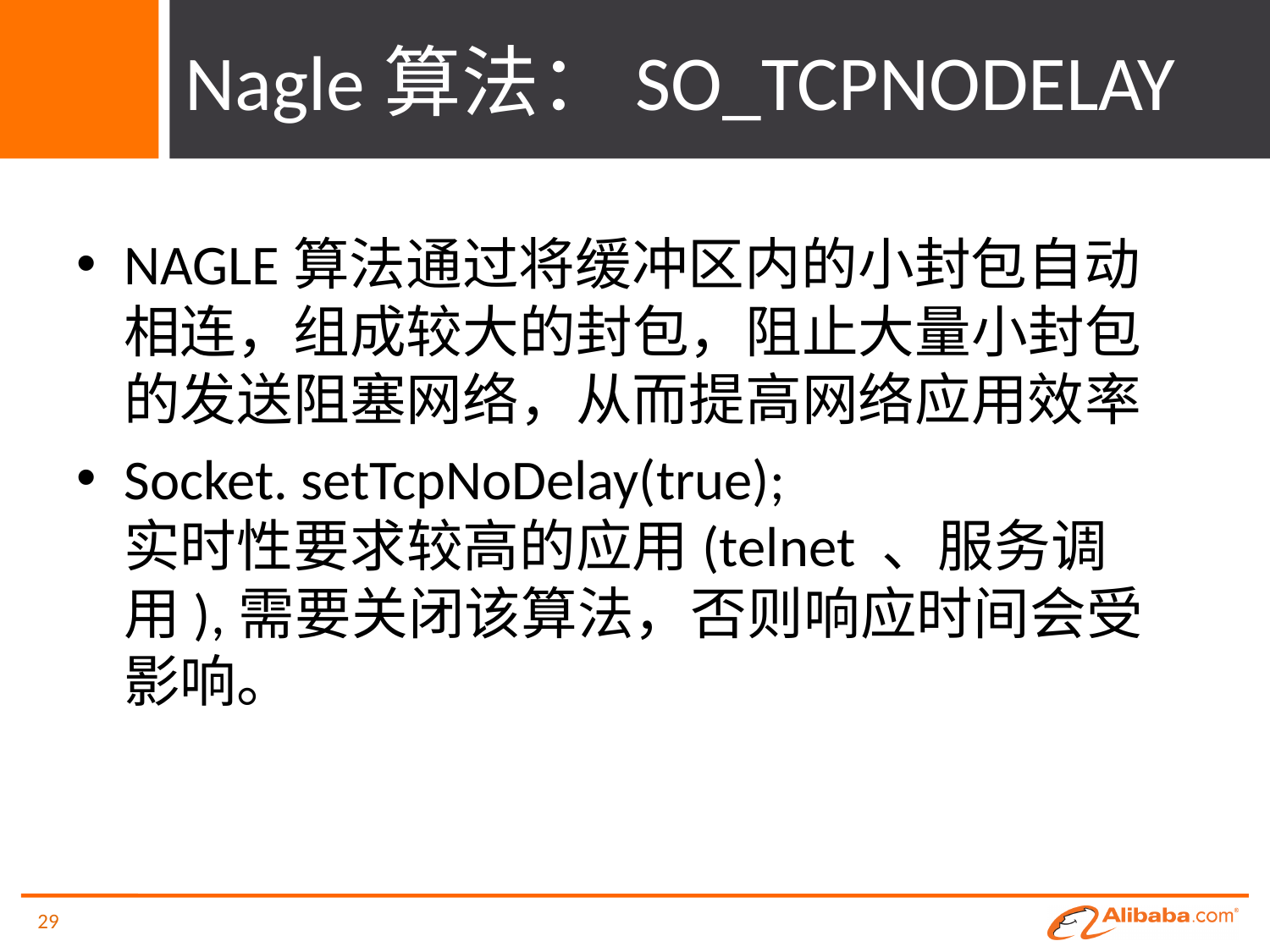

# Nagle算法：SO_TCPNODELAY
NAGLE算法通过将缓冲区内的小封包自动相连，组成较大的封包，阻止大量小封包的发送阻塞网络，从而提高网络应用效率
Socket. setTcpNoDelay(true);
实时性要求较高的应用(telnet 、服务调用),需要关闭该算法，否则响应时间会受影响。

29